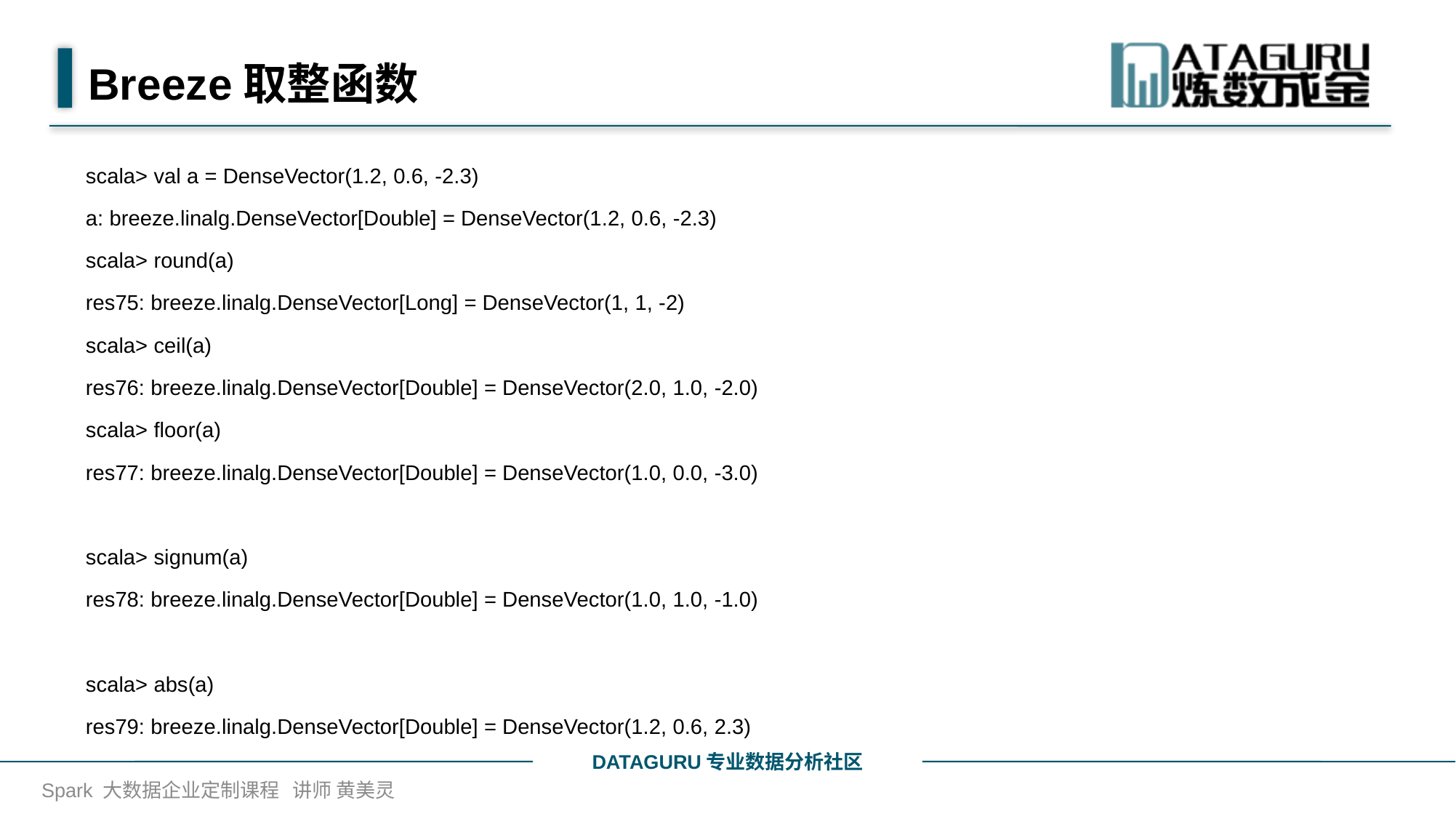

# Breeze取整函数

scala> val a = DenseVector(1.2, 0.6, -2.3)
a: breeze.linalg.DenseVector[Double] = DenseVector(1.2, 0.6, -2.3)
scala> round(a)
res75: breeze.linalg.DenseVector[Long] = DenseVector(1, 1, -2)
scala> ceil(a)
res76: breeze.linalg.DenseVector[Double] = DenseVector(2.0, 1.0, -2.0)
scala> floor(a)
res77: breeze.linalg.DenseVector[Double] = DenseVector(1.0, 0.0, -3.0)

scala> signum(a)
res78: breeze.linalg.DenseVector[Double] = DenseVector(1.0, 1.0, -1.0)

scala> abs(a)
res79: breeze.linalg.DenseVector[Double] = DenseVector(1.2, 0.6, 2.3)